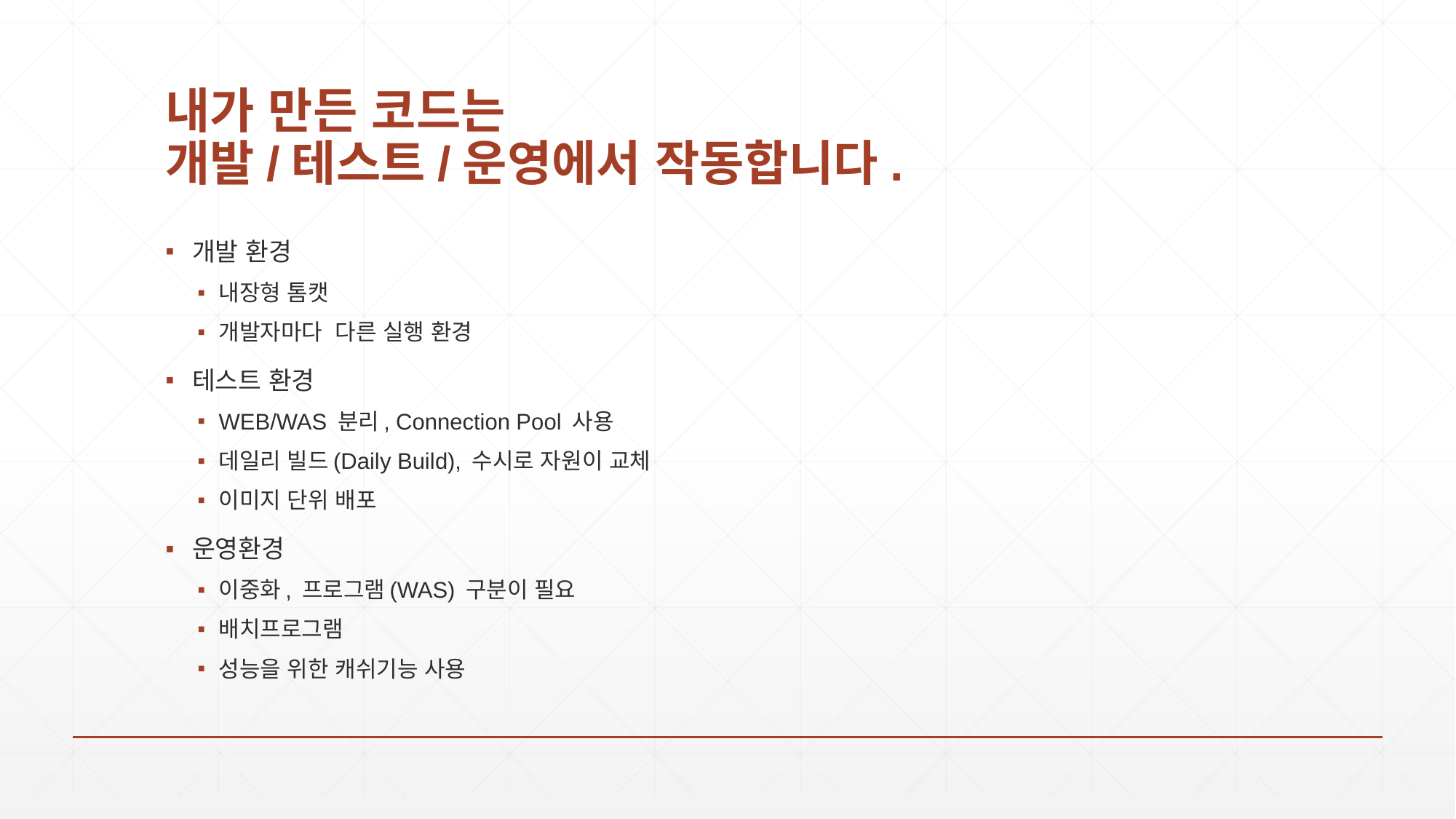

# 내가 만든 코드는 개발/테스트/운영에서 작동합니다.
개발 환경
내장형 톰캣
개발자마다  다른 실행 환경
테스트 환경
WEB/WAS 분리, Connection Pool 사용
데일리 빌드(Daily Build), 수시로 자원이 교체
이미지 단위 배포
운영환경
이중화, 프로그램(WAS) 구분이 필요
배치프로그램
성능을 위한 캐쉬기능 사용